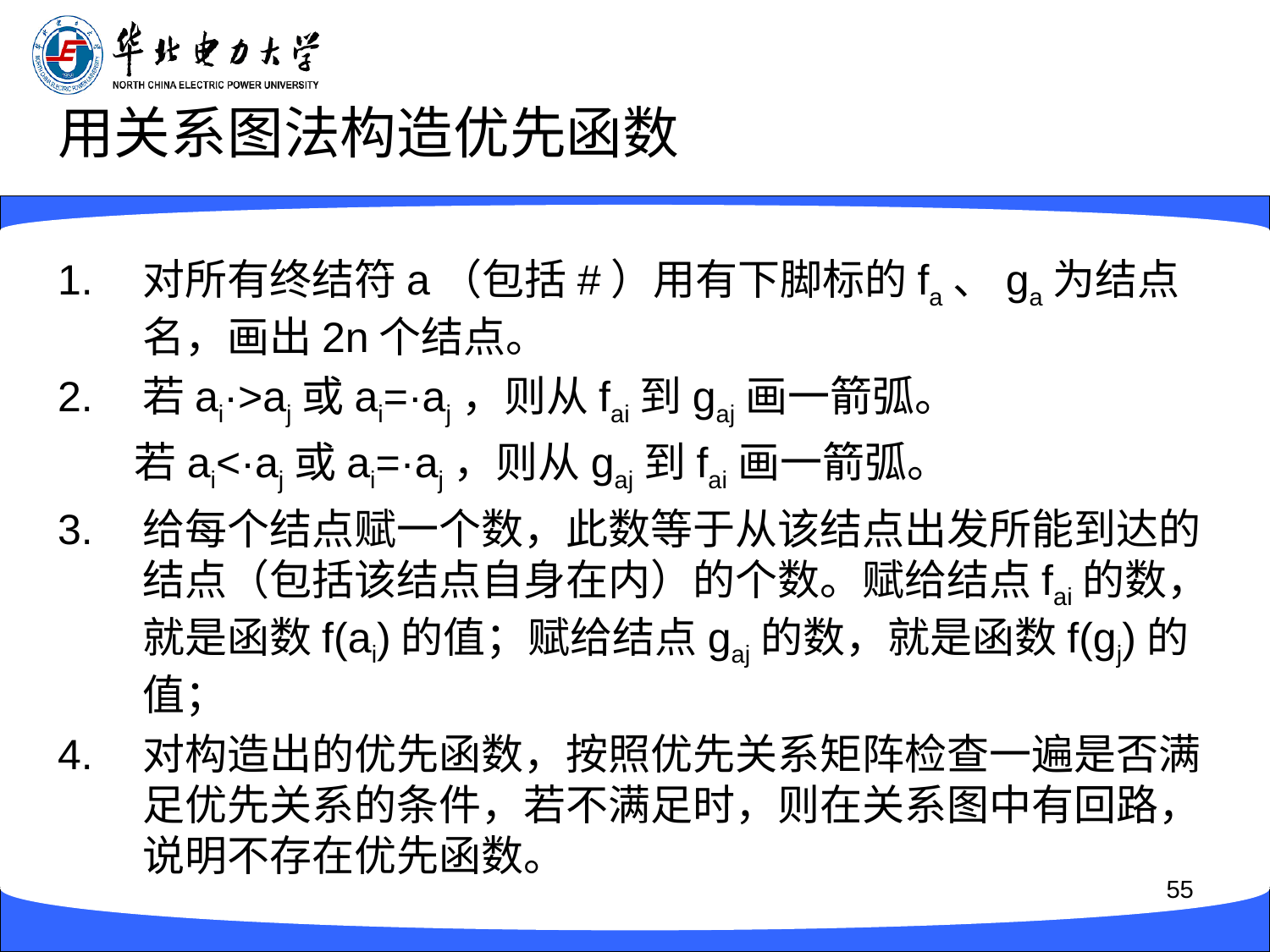

# 用关系图法构造优先函数
对所有终结符a（包括#）用有下脚标的fa、ga为结点名，画出2n个结点。
若ai·>aj或ai=·aj，则从fai到gaj画一箭弧。
       若ai<·aj或ai=·aj，则从gaj到fai画一箭弧。
给每个结点赋一个数，此数等于从该结点出发所能到达的结点（包括该结点自身在内）的个数。赋给结点fai的数，就是函数f(ai)的值；赋给结点gaj的数，就是函数f(gj)的值；
对构造出的优先函数，按照优先关系矩阵检查一遍是否满足优先关系的条件，若不满足时，则在关系图中有回路，说明不存在优先函数。
55